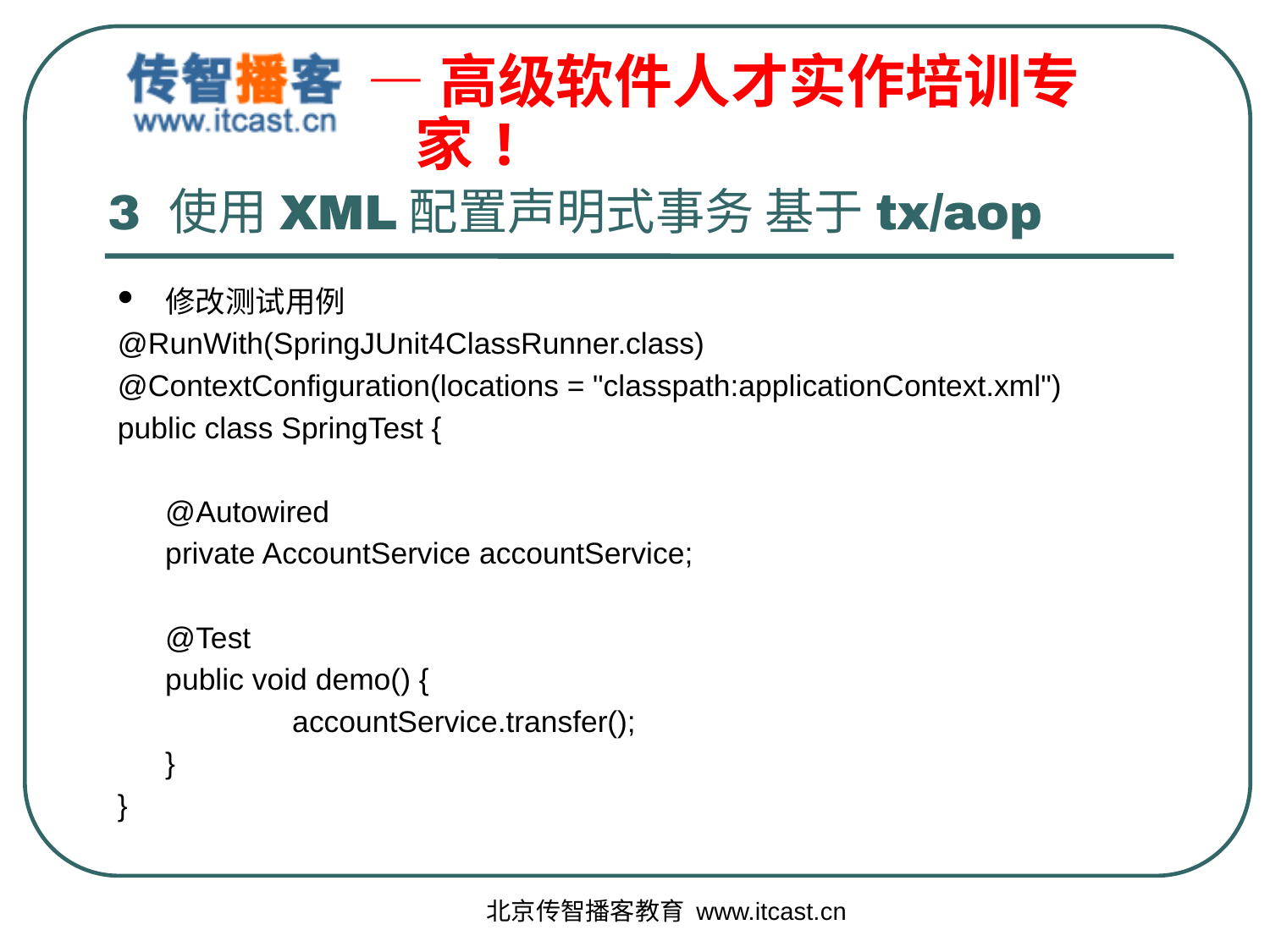

# 3 使用XML配置声明式事务 基于tx/aop
修改测试用例
@RunWith(SpringJUnit4ClassRunner.class)
@ContextConfiguration(locations = "classpath:applicationContext.xml")
public class SpringTest {

	@Autowired
	private AccountService accountService;

	@Test
	public void demo() {
		accountService.transfer();
	}
}
北京传智播客教育 www.itcast.cn